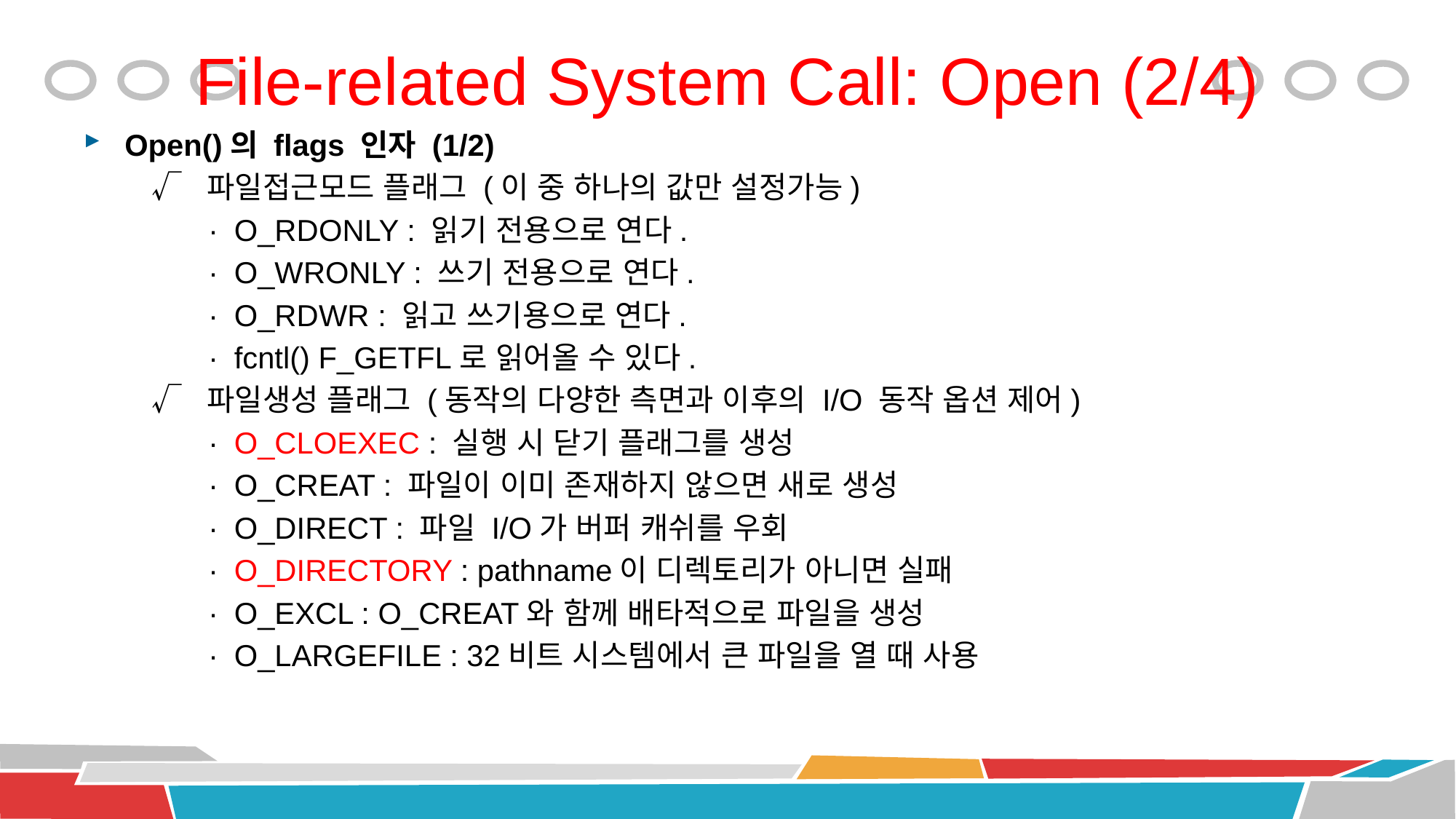

# File-related System Call: Open (2/4)
Open()의 flags 인자 (1/2)
        √  파일접근모드 플래그 (이 중 하나의 값만 설정가능)
               ∙  O_RDONLY : 읽기 전용으로 연다.
               ∙  O_WRONLY : 쓰기 전용으로 연다.
               ∙  O_RDWR : 읽고 쓰기용으로 연다.
               ∙  fcntl() F_GETFL로 읽어올 수 있다.
        √  파일생성 플래그 (동작의 다양한 측면과 이후의 I/O 동작 옵션 제어)
               ∙  O_CLOEXEC : 실행 시 닫기 플래그를 생성
               ∙  O_CREAT : 파일이 이미 존재하지 않으면 새로 생성
               ∙  O_DIRECT : 파일 I/O가 버퍼 캐쉬를 우회
               ∙  O_DIRECTORY : pathname이 디렉토리가 아니면 실패
               ∙  O_EXCL : O_CREAT와 함께 배타적으로 파일을 생성
               ∙  O_LARGEFILE : 32비트 시스템에서 큰 파일을 열 때 사용